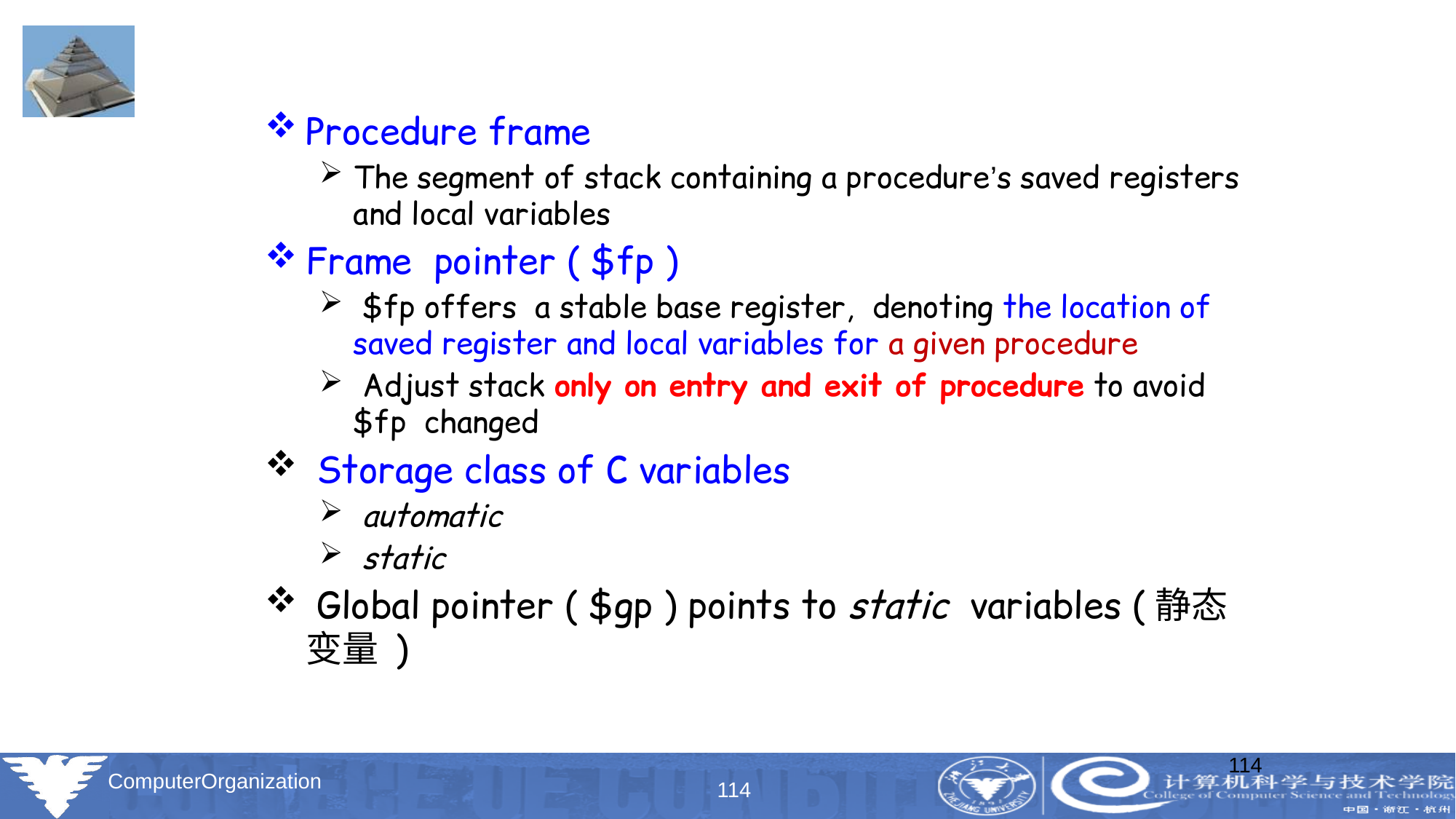

Procedure frame
The segment of stack containing a procedure’s saved registers and local variables
Frame  pointer ( $fp )
 $fp offers  a stable base register,  denoting the location of saved register and local variables for a given procedure
 Adjust stack only on entry and exit of procedure to avoid $fp  changed
 Storage class of C variables
 automatic
 static
 Global pointer ( $gp ) points to static  variables (静态变量 )

114